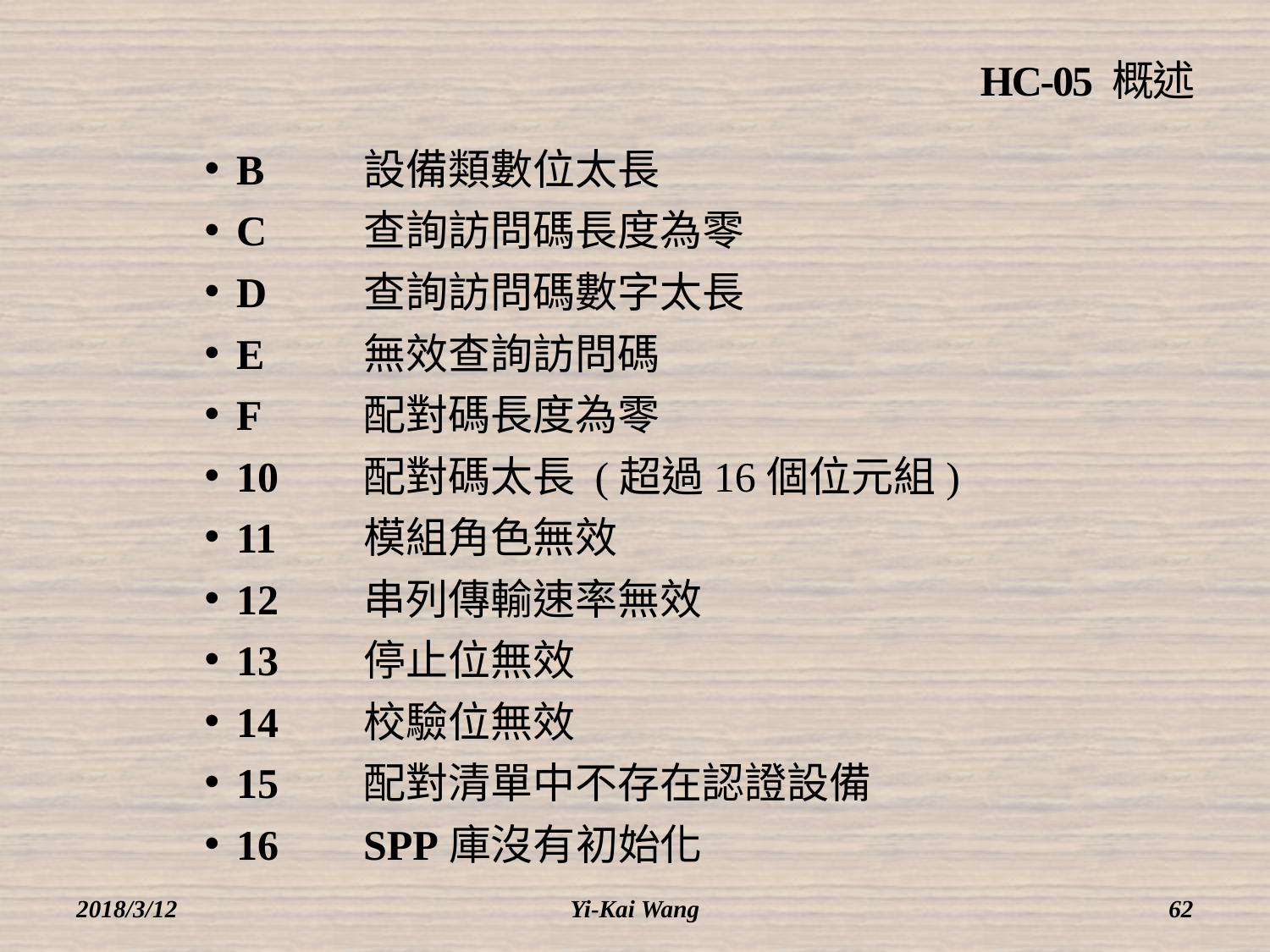

# HC-05 概述
B	設備類數位太長
C	查詢訪問碼長度為零
D	查詢訪問碼數字太長
E	無效查詢訪問碼
F	配對碼長度為零
10	配對碼太長 (超過16個位元組)
11	模組角色無效
12	串列傳輸速率無效
13	停止位無效
14	校驗位無效
15	配對清單中不存在認證設備
16 	SPP庫沒有初始化
2018/3/12
Yi-Kai Wang
62